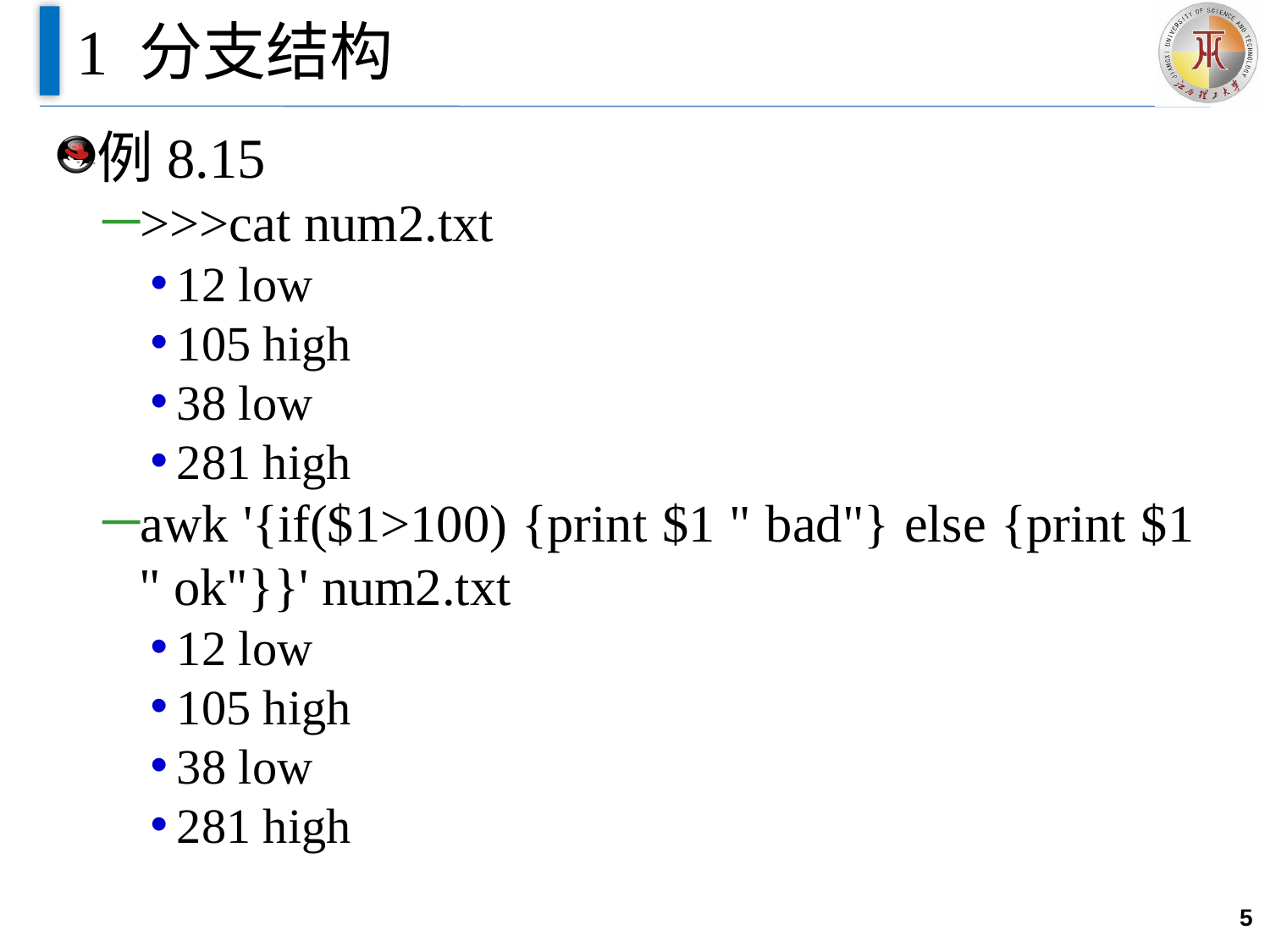

# 1 分支结构
例8.15
>>>cat num2.txt
12 low
105 high
38 low
281 high
awk '{if($1>100) {print $1 " bad"} else {print $1 " ok"}}' num2.txt
12 low
105 high
38 low
281 high
5